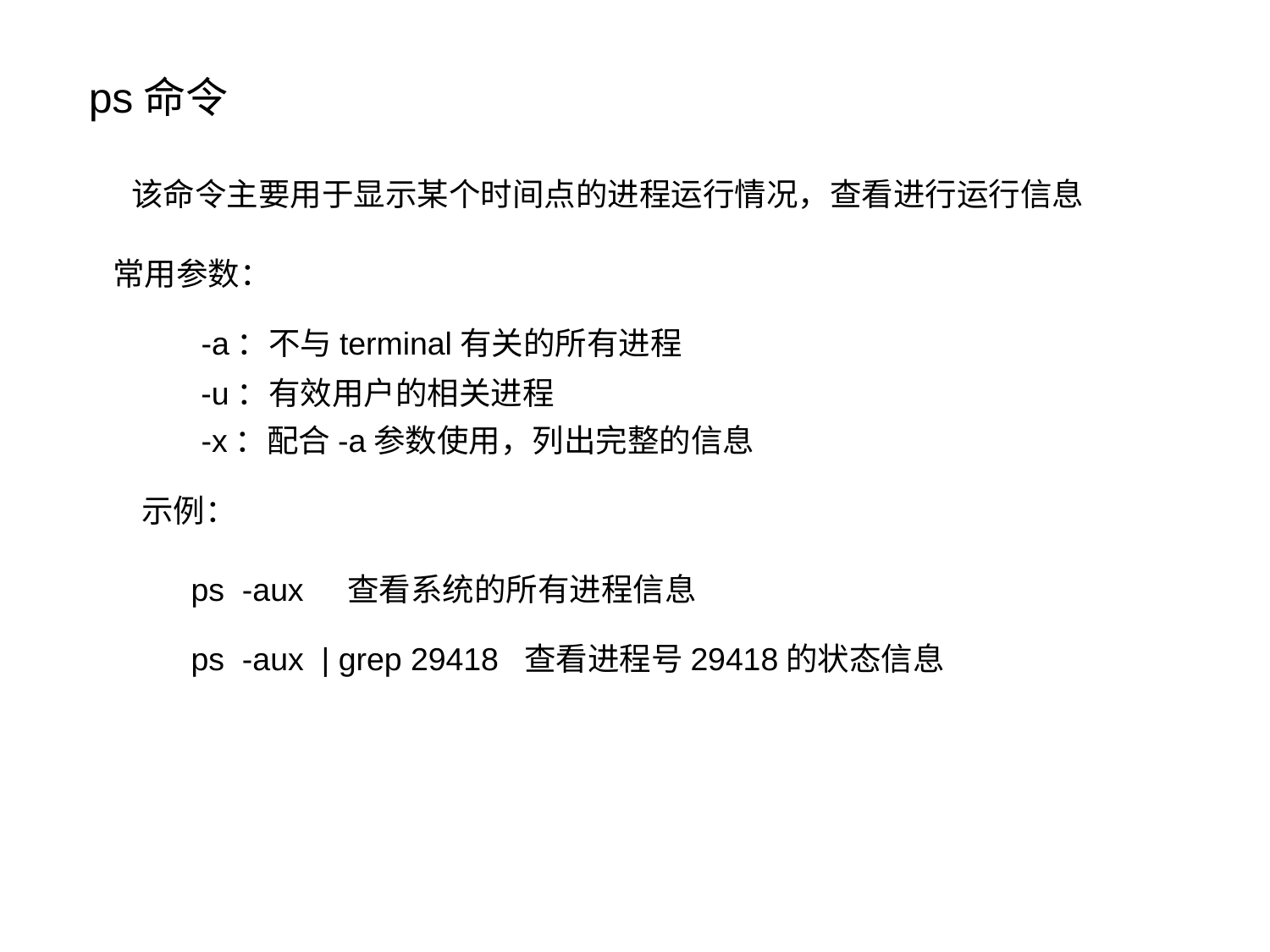

ps命令
该命令主要用于显示某个时间点的进程运行情况，查看进行运行信息
常用参数：
-a：不与terminal有关的所有进程
-u：有效用户的相关进程
-x：配合-a参数使用，列出完整的信息
示例：
ps  -aux    查看系统的所有进程信息
ps  -aux  | grep 29418  查看进程号29418的状态信息